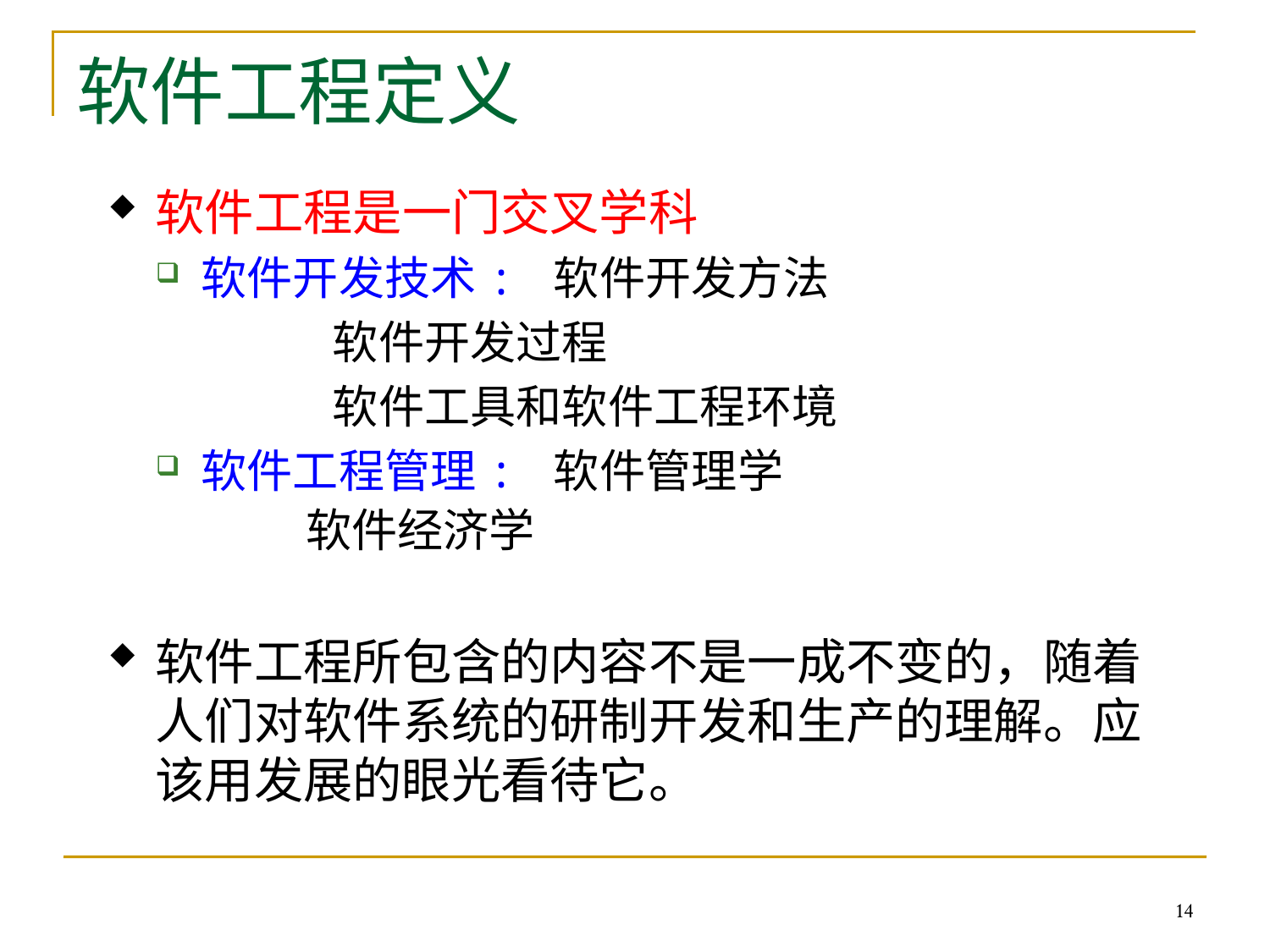

# 软件工程定义
软件工程是一门交叉学科
软件开发技术: 软件开发方法
                软件开发过程
                软件工具和软件工程环境
软件工程管理: 软件管理学
                  软件经济学

软件工程所包含的内容不是一成不变的，随着人们对软件系统的研制开发和生产的理解。应该用发展的眼光看待它。
14